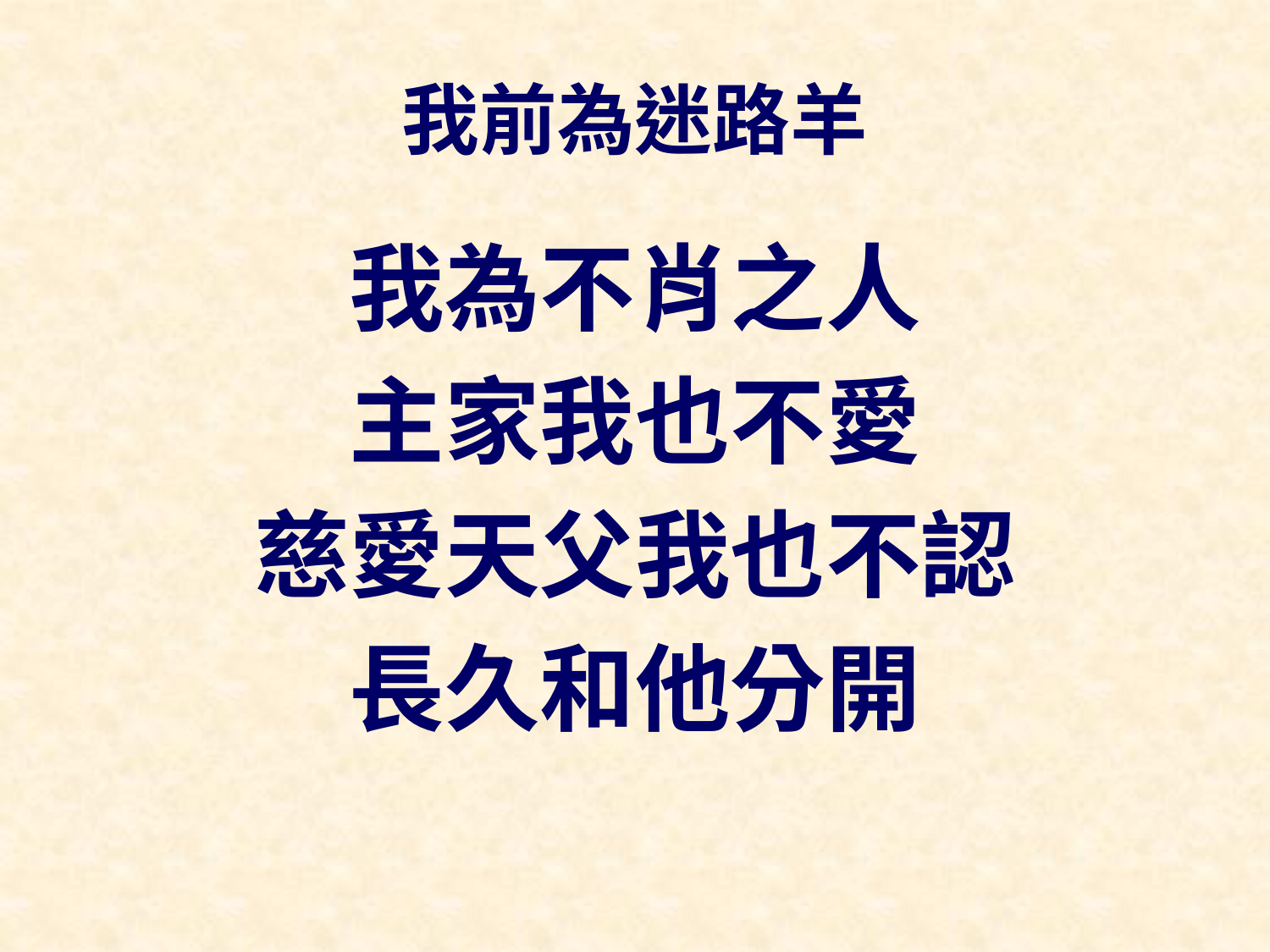

# 我前為迷路羊
我為不肖之人
主家我也不愛
慈愛天父我也不認
長久和他分開